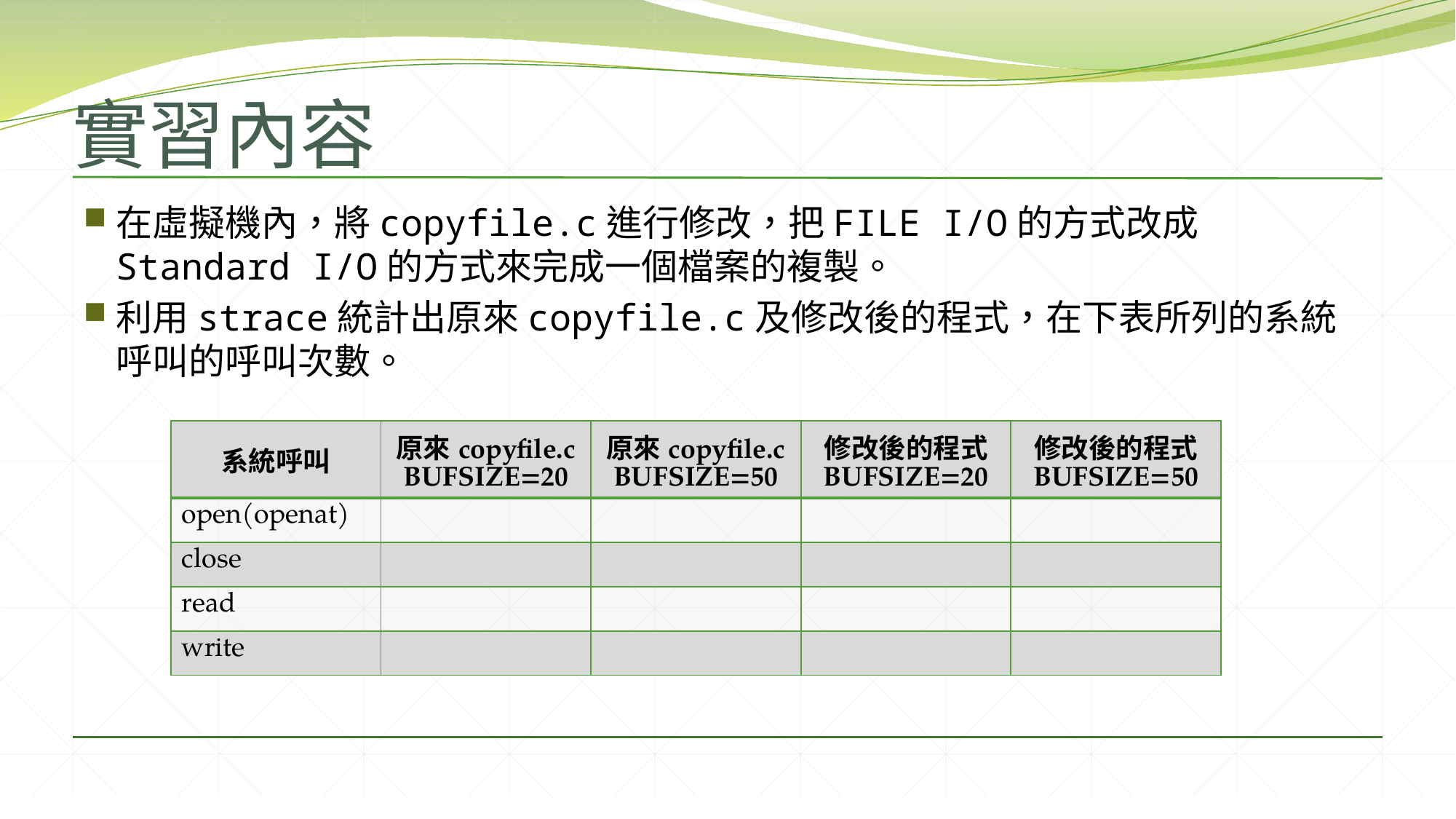

# 實習內容
在虛擬機內，將copyfile.c進行修改，把FILE I/O的方式改成Standard I/O的方式來完成一個檔案的複製。
利用strace統計出原來copyfile.c及修改後的程式，在下表所列的系統呼叫的呼叫次數。

| 系統呼叫 | 原來copyfile.c BUFSIZE=20 | 原來copyfile.c BUFSIZE=50 | 修改後的程式 BUFSIZE=20 | 修改後的程式 BUFSIZE=50 |
| --- | --- | --- | --- | --- |
| open(openat) |  |  |  |  |
| close |  |  |  |  |
| read |  |  |  |  |
| write |  |  |  |  |